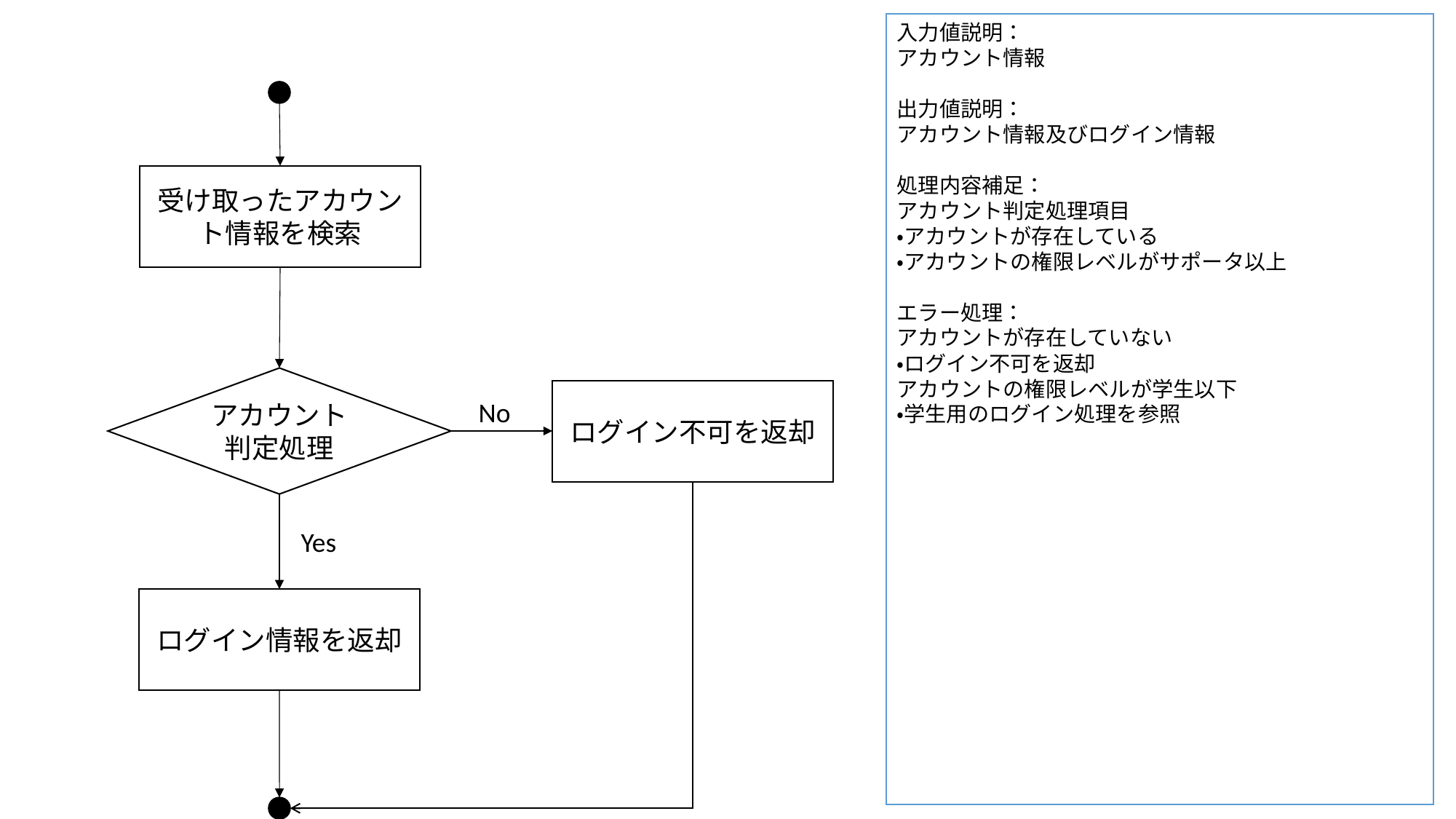

入力値説明：
アカウント情報

出力値説明：
アカウント情報及びログイン情報

処理内容補足：
アカウント判定処理項目
・アカウントが存在している
・アカウントの権限レベルがサポータ以上

エラー処理：
アカウントが存在していない
・ログイン不可を返却
アカウントの権限レベルが学生以下
・学生用のログイン処理を参照

受け取ったアカウント情報を検索
アカウント
判定処理
ログイン不可を返却
No
Yes
ログイン情報を返却